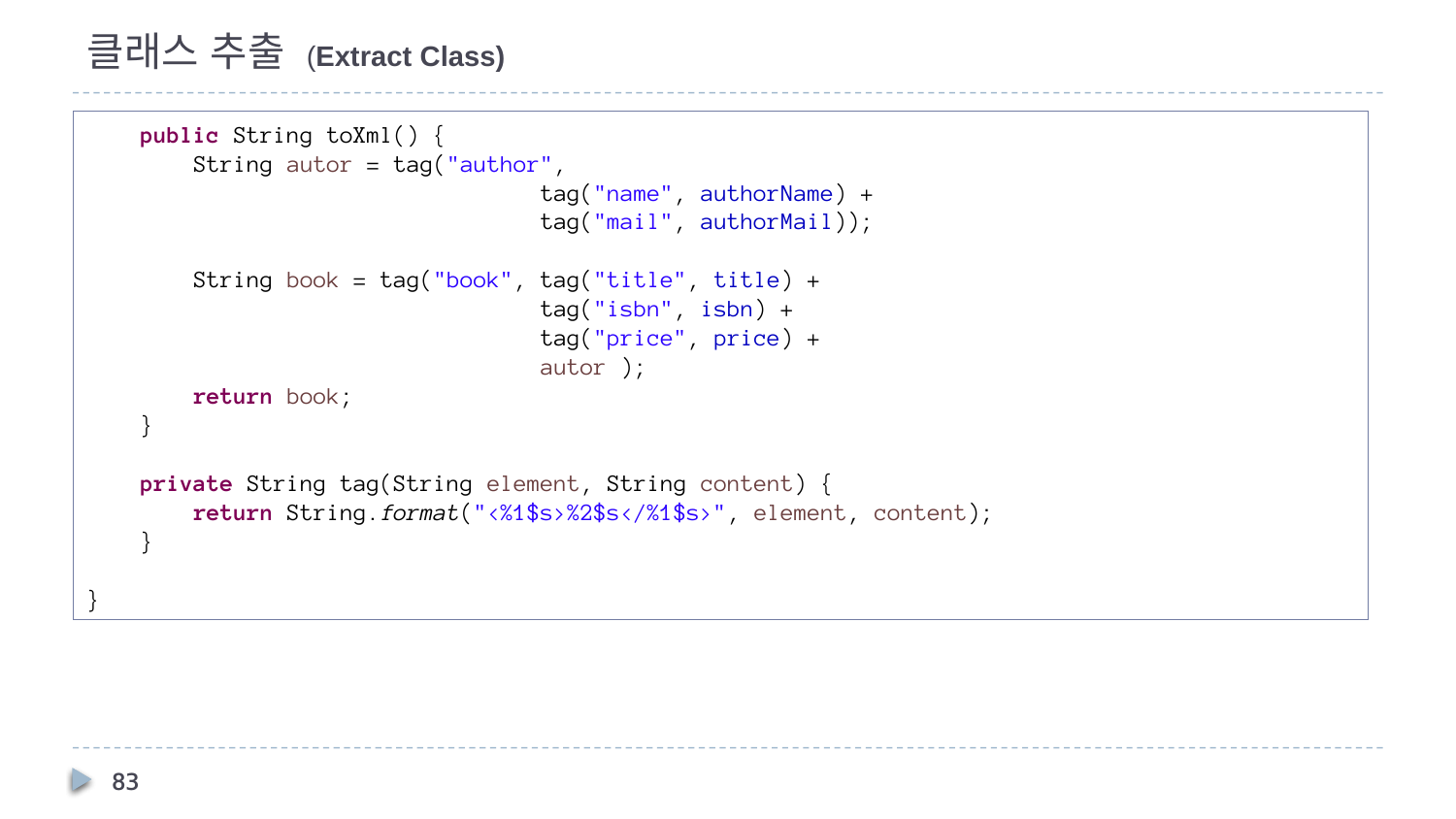

# 클래스 추출 (Extract Class)
    public String toXml() {
        String autor = tag("author",
                                  tag("name", authorName) +
                                  tag("mail", authorMail));

        String book = tag("book", tag("title", title) +
                                  tag("isbn", isbn) +
                                  tag("price", price) +
                                  autor );
        return book;
    }

    private String tag(String element, String content) {
        return String.format("<%1$s>%2$s</%1$s>", element, content);
    }

}
83